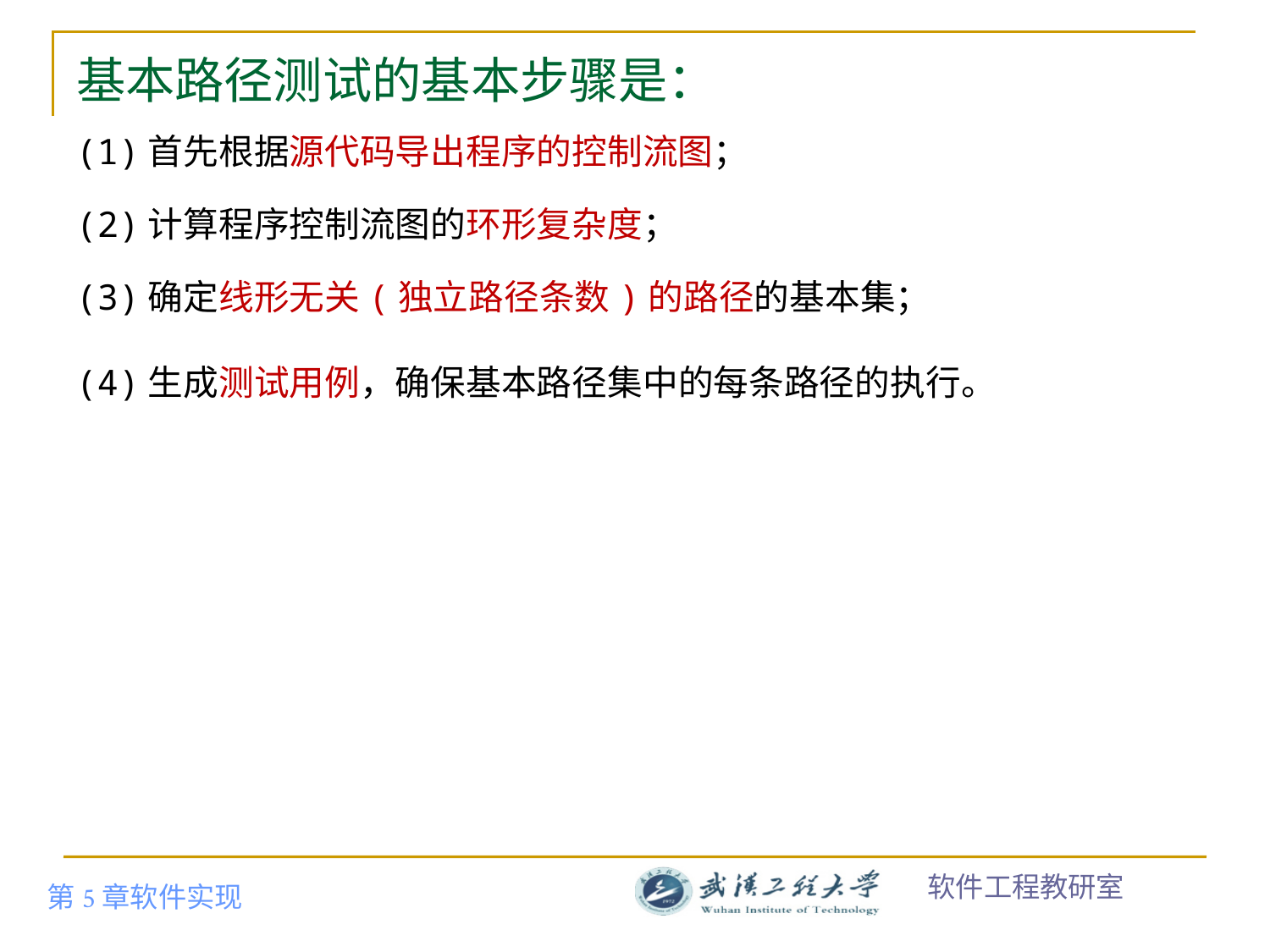

# 基本路径测试的基本步骤是：
(1)首先根据源代码导出程序的控制流图；
(2)计算程序控制流图的环形复杂度；
(3)确定线形无关(独立路径条数)的路径的基本集；
(4)生成测试用例，确保基本路径集中的每条路径的执行。